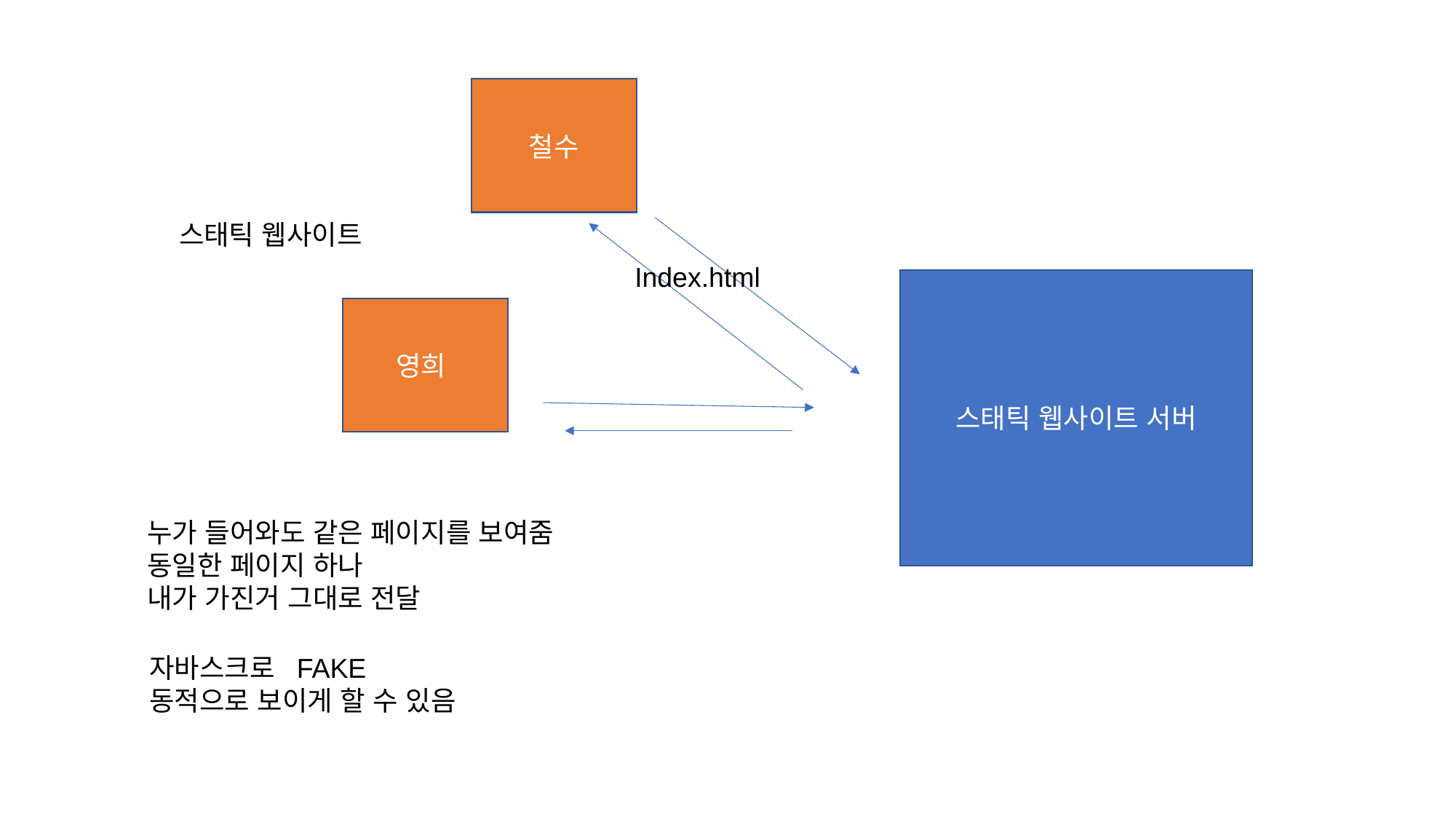

철수
스태틱 웹사이트
Index.html
스태틱 웹사이트 서버
영희
누가 들어와도 같은 페이지를 보여줌
동일한 페이지 하나
내가 가진거 그대로 전달
자바스크로  FAKE
동적으로 보이게 할 수 있음